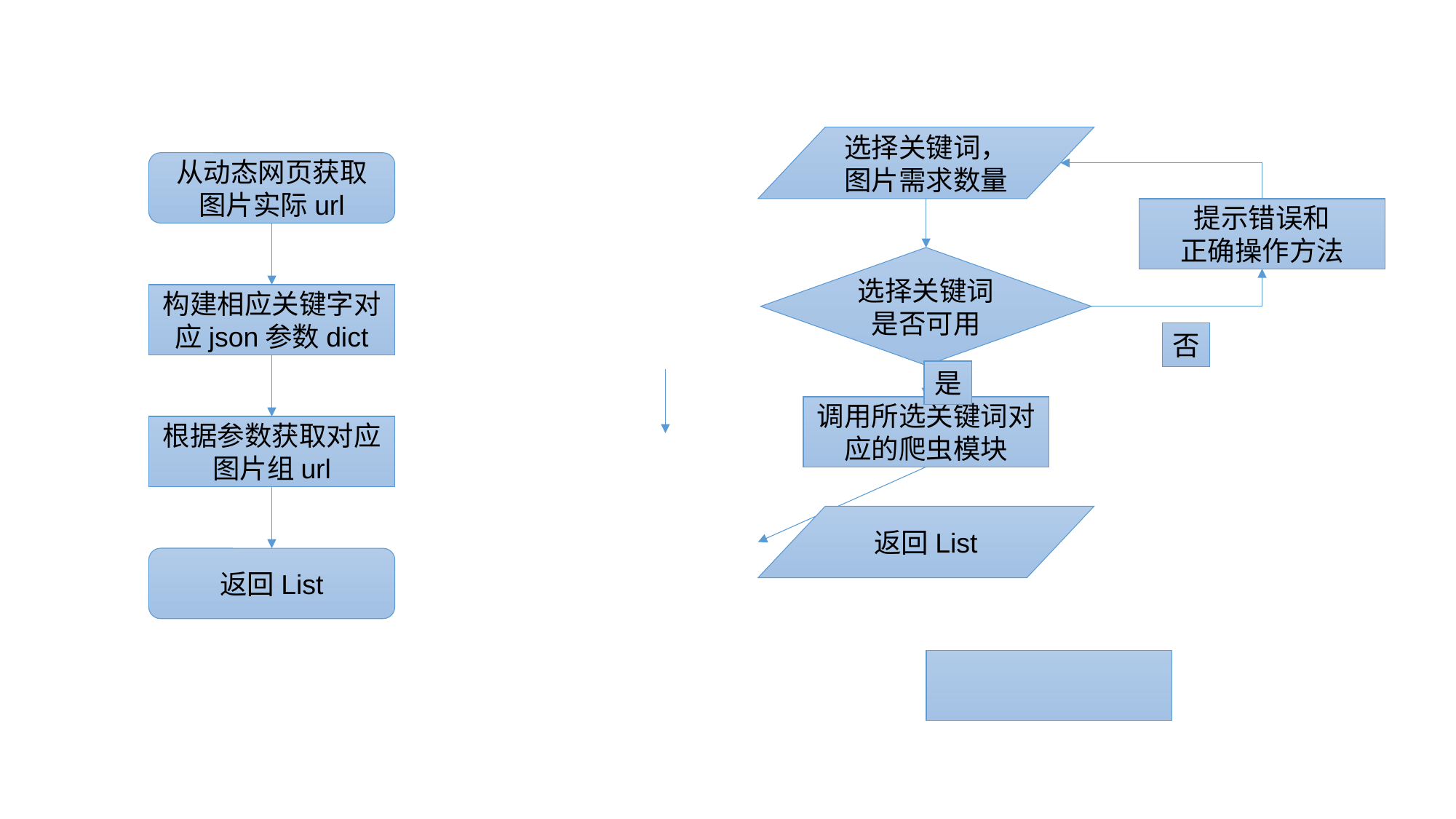

选择关键词，图片需求数量
从动态网页获取图片实际url
构建相应关键字对应json参数dict
根据参数获取对应图片组url
返回List
提示错误和
正确操作方法
选择关键词是否可用
否
是
调用所选关键词对应的爬虫模块
返回List